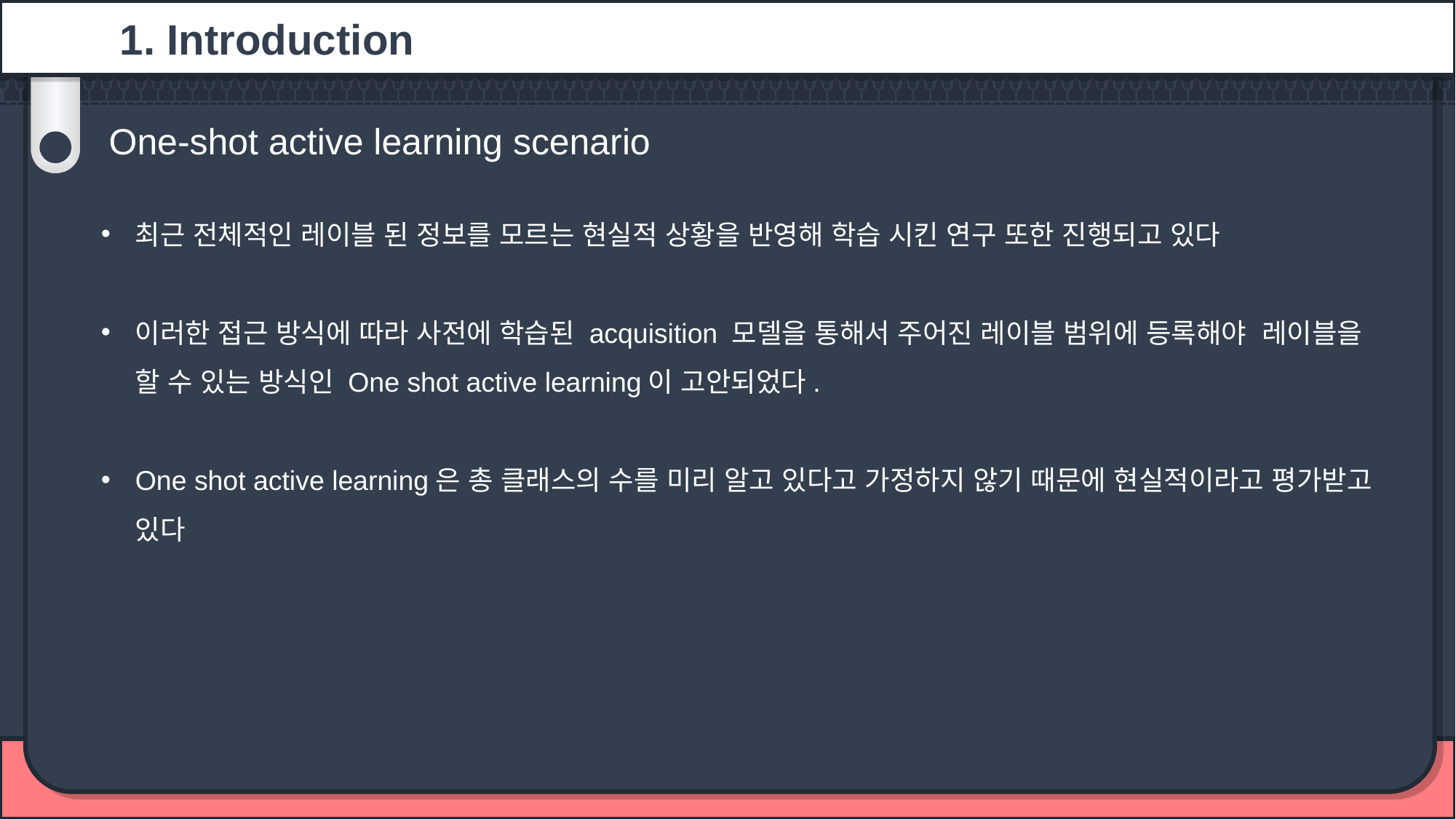

1. Introduction

One-shot active learning scenario
최근 전체적인 레이블 된 정보를 모르는 현실적 상황을 반영해 학습 시킨 연구 또한 진행되고 있다

이러한 접근 방식에 따라 사전에 학습된 acquisition 모델을 통해서 주어진 레이블 범위에 등록해야  레이블을 할 수 있는 방식인 One shot active learning이 고안되었다.

One shot active learning은 총 클래스의 수를 미리 알고 있다고 가정하지 않기 때문에 현실적이라고 평가받고 있다